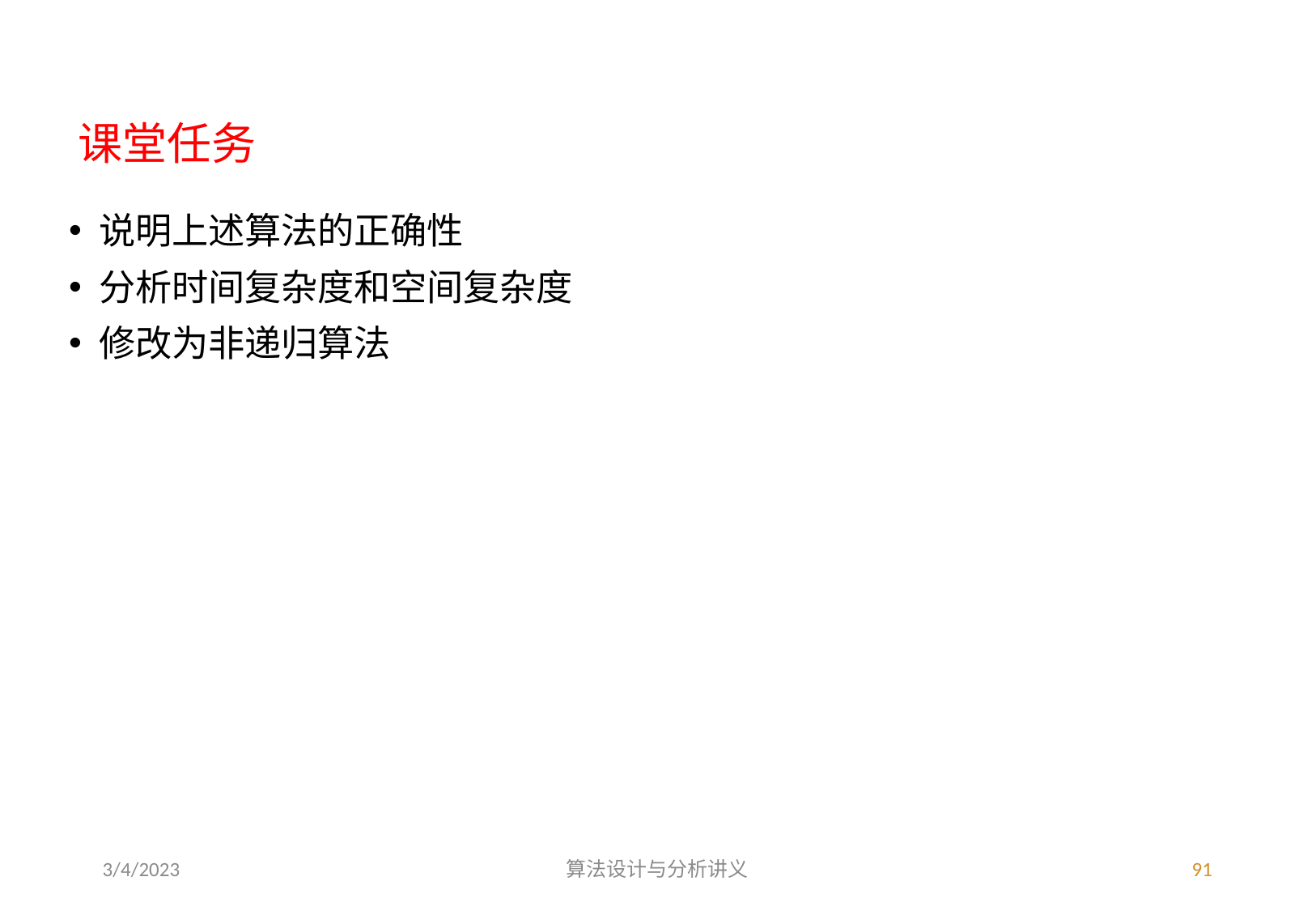

# 课堂任务
说明上述算法的正确性
分析时间复杂度和空间复杂度
修改为非递归算法
3/4/2023
算法设计与分析讲义
91